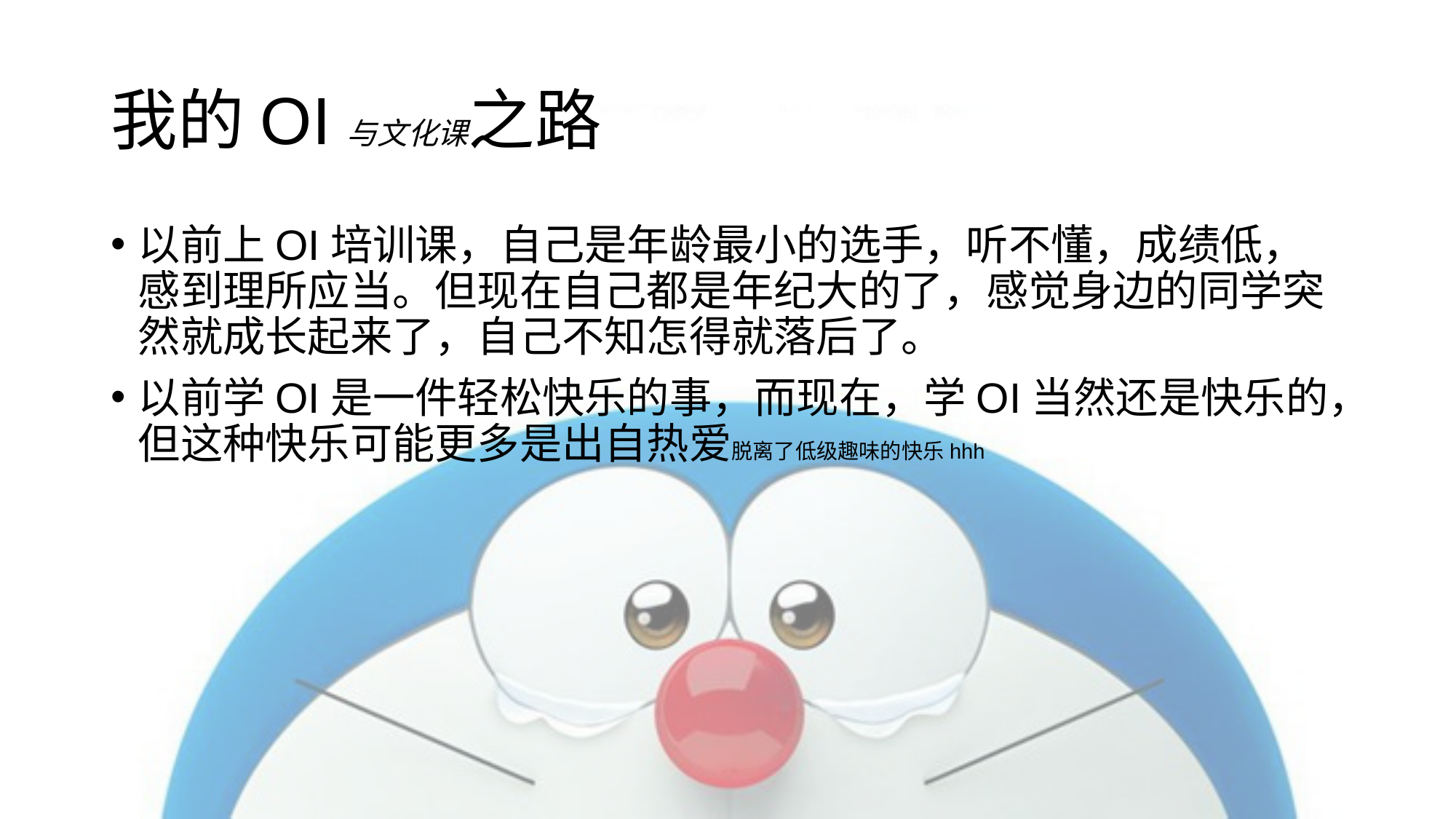

# 我的OI与文化课之路
以前上OI培训课，自己是年龄最小的选手，听不懂，成绩低，感到理所应当。但现在自己都是年纪大的了，感觉身边的同学突然就成长起来了，自己不知怎得就落后了。
以前学OI是一件轻松快乐的事，而现在，学OI当然还是快乐的，但这种快乐可能更多是出自热爱脱离了低级趣味的快乐hhh